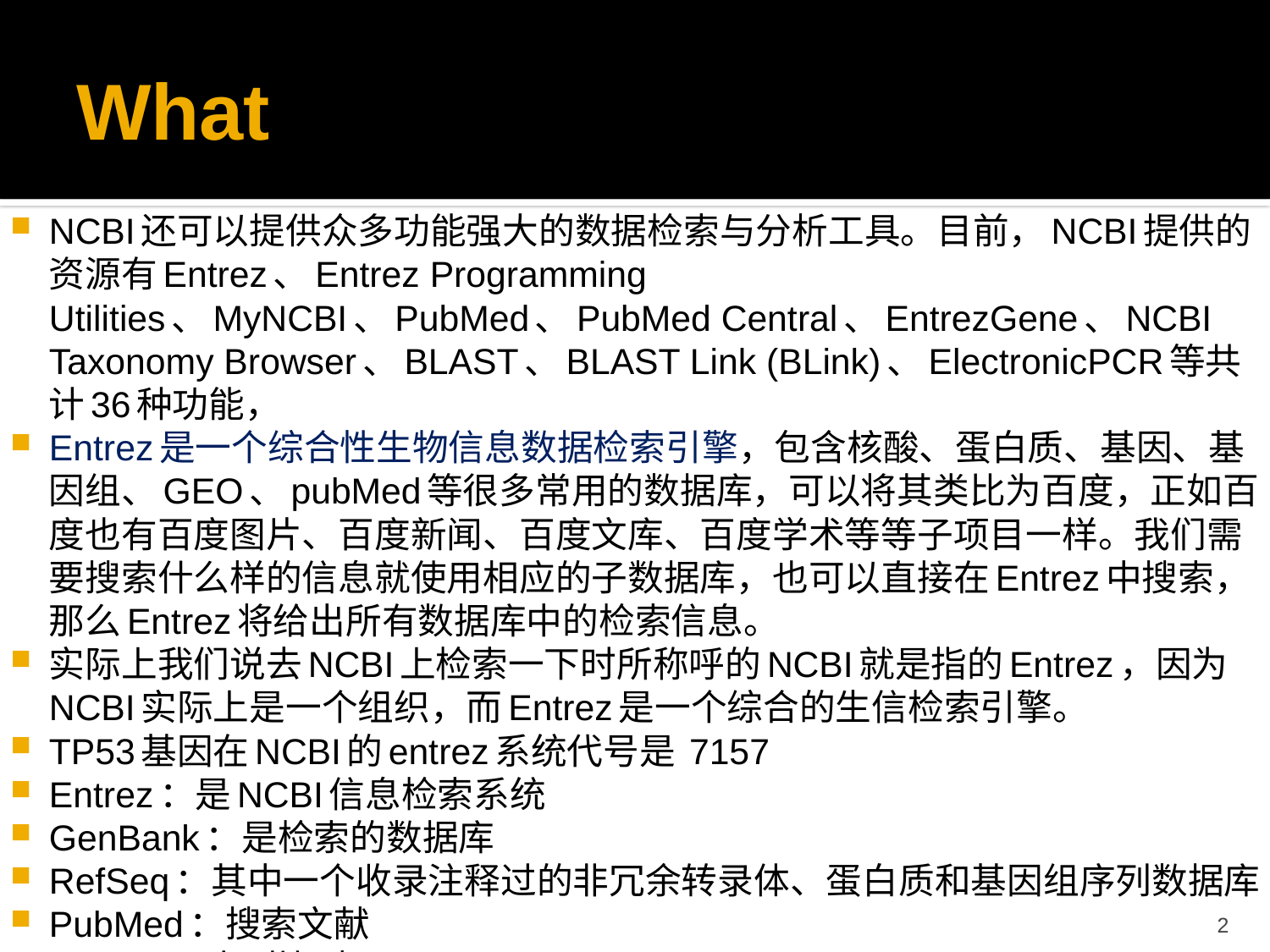

# What
NCBI还可以提供众多功能强大的数据检索与分析工具。目前，NCBI提供的资源有Entrez、Entrez Programming Utilities、MyNCBI、PubMed、PubMed Central、EntrezGene、NCBI Taxonomy Browser、BLAST、BLAST Link (BLink)、ElectronicPCR等共计36种功能，
Entrez是一个综合性生物信息数据检索引擎，包含核酸、蛋白质、基因、基因组、GEO、pubMed等很多常用的数据库，可以将其类比为百度，正如百度也有百度图片、百度新闻、百度文库、百度学术等等子项目一样。我们需要搜索什么样的信息就使用相应的子数据库，也可以直接在Entrez中搜索，那么Entrez将给出所有数据库中的检索信息。
实际上我们说去NCBI上检索一下时所称呼的NCBI就是指的Entrez，因为NCBI实际上是一个组织，而Entrez是一个综合的生信检索引擎。
TP53基因在NCBI的entrez系统代号是 7157
Entrez：是NCBI信息检索系统
GenBank：是检索的数据库
RefSeq：其中一个收录注释过的非冗余转录体、蛋白质和基因组序列数据库
PubMed：搜索文献
BLAST：序列比对
2